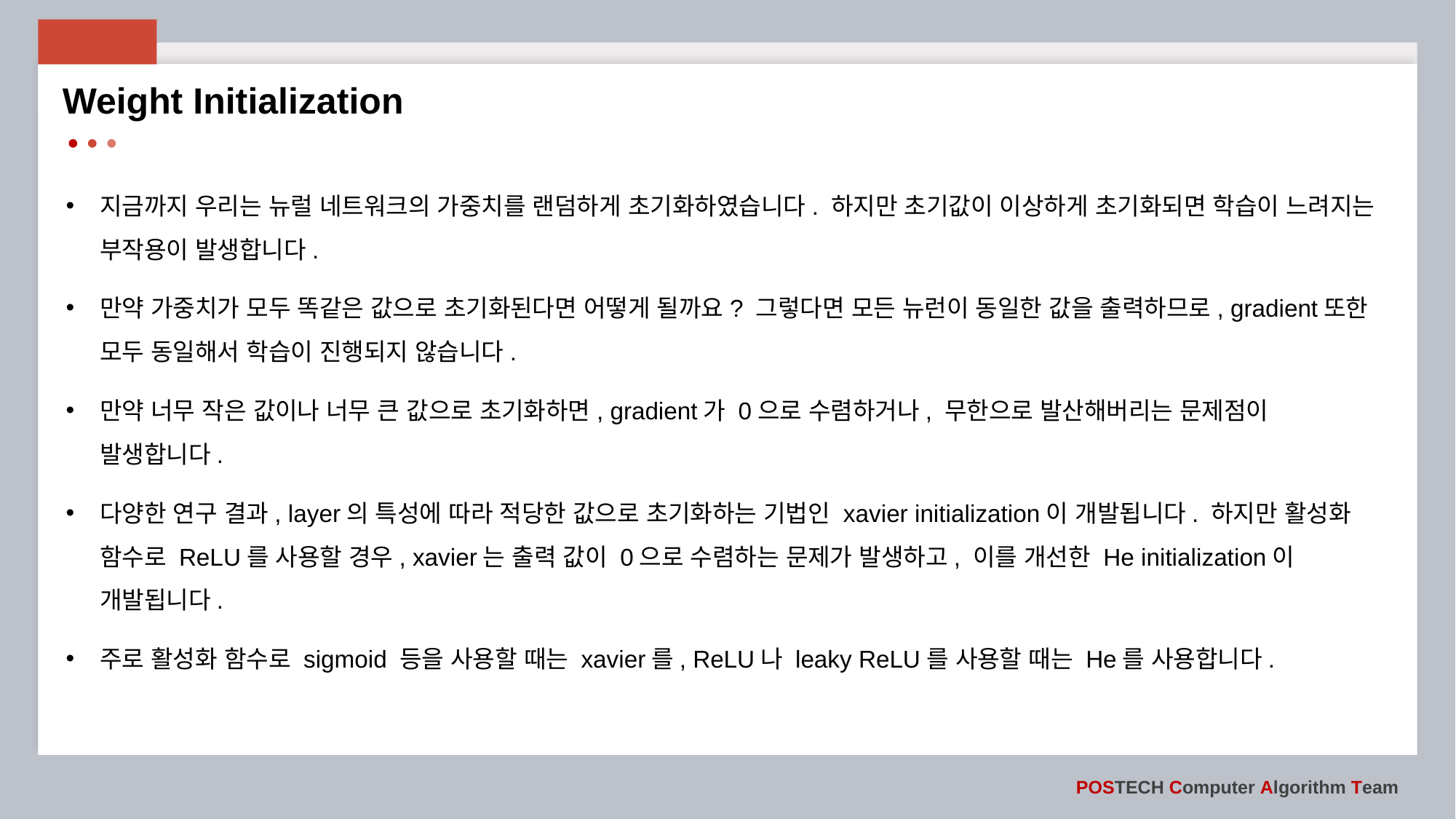

Weight Initialization

지금까지 우리는 뉴럴 네트워크의 가중치를 랜덤하게 초기화하였습니다. 하지만 초기값이 이상하게 초기화되면 학습이 느려지는 부작용이 발생합니다.
만약 가중치가 모두 똑같은 값으로 초기화된다면 어떻게 될까요? 그렇다면 모든 뉴런이 동일한 값을 출력하므로, gradient또한 모두 동일해서 학습이 진행되지 않습니다.
만약 너무 작은 값이나 너무 큰 값으로 초기화하면, gradient가 0으로 수렴하거나, 무한으로 발산해버리는 문제점이 발생합니다.
다양한 연구 결과, layer의 특성에 따라 적당한 값으로 초기화하는 기법인 xavier initialization이 개발됩니다. 하지만 활성화 함수로 ReLU를 사용할 경우, xavier는 출력 값이 0으로 수렴하는 문제가 발생하고, 이를 개선한 He initialization이 개발됩니다.
주로 활성화 함수로 sigmoid 등을 사용할 때는 xavier를, ReLU나 leaky ReLU를 사용할 때는 He를 사용합니다.